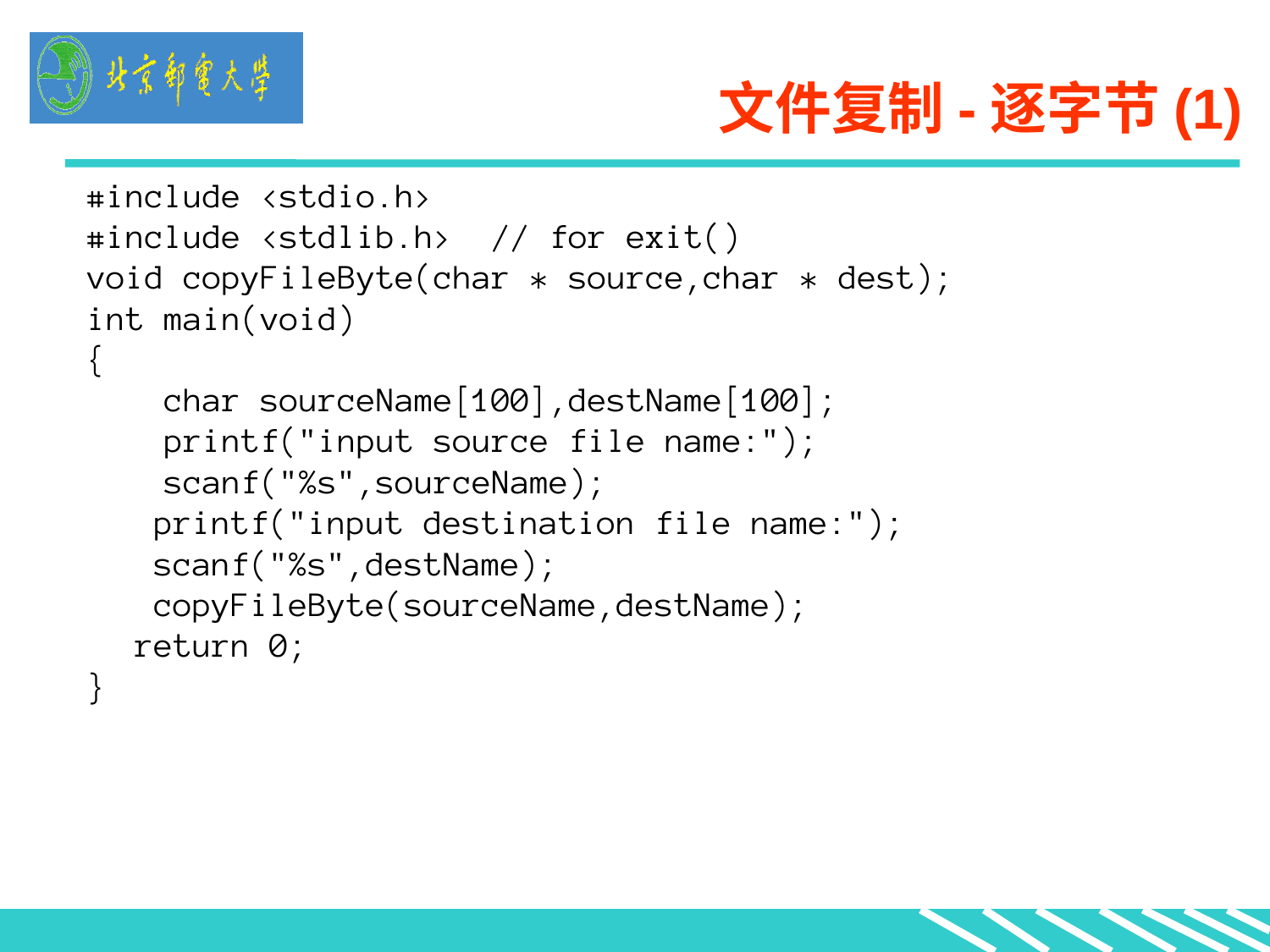

文件复制-逐字节(1)
#include <stdio.h>
#include <stdlib.h>  // for exit()
void copyFileByte(char * source,char * dest);
int main(void)
{
    char sourceName[100],destName[100];
    printf("input source file name:");
    scanf("%s",sourceName);
	 printf("input destination file name:");
 	 scanf("%s",destName);
	 copyFileByte(sourceName,destName);
	return 0;
}